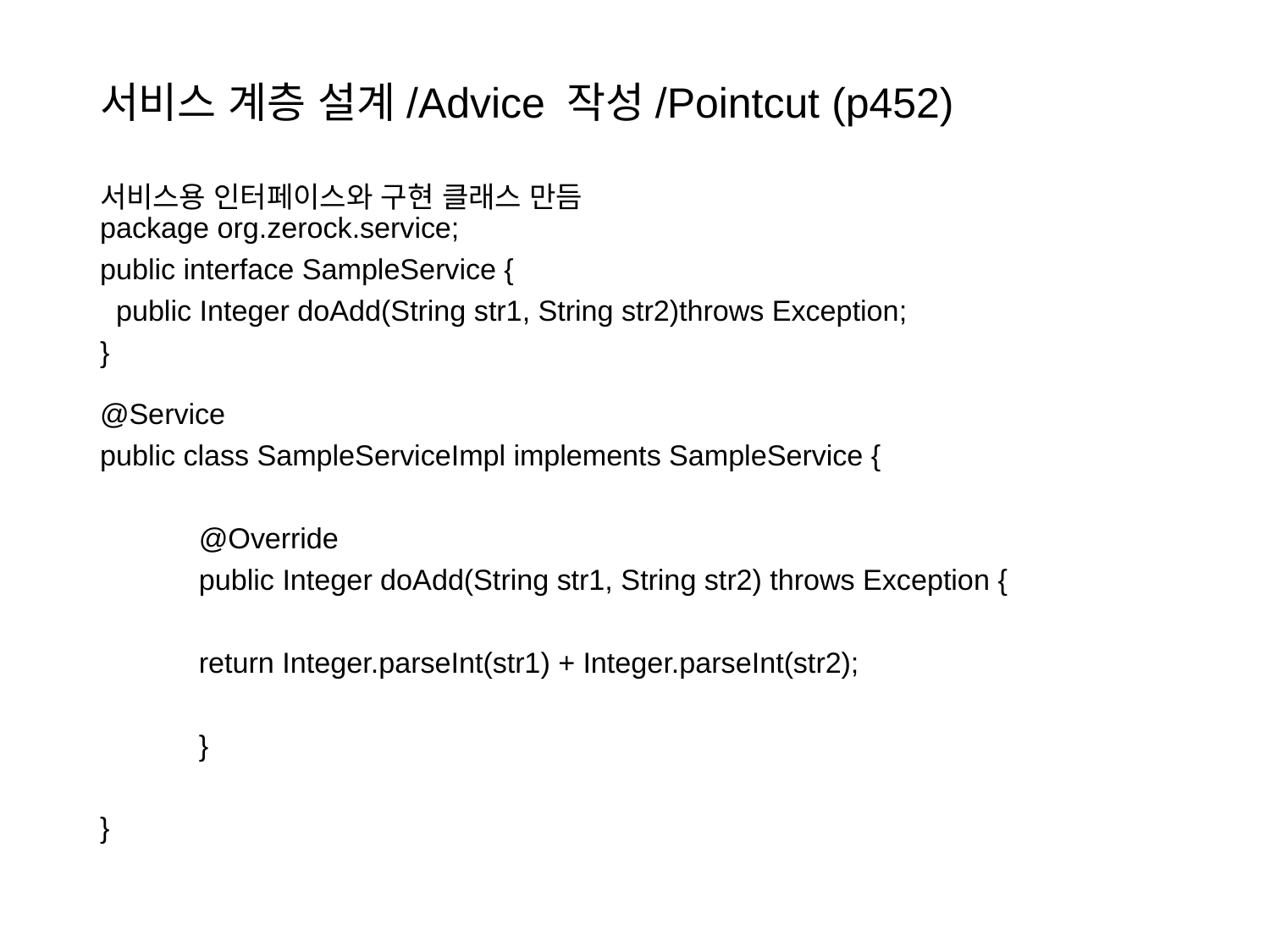

# 서비스 계층 설계/Advice 작성/Pointcut (p452)
서비스용 인터페이스와 구현 클래스 만듬
package org.zerock.service;
public interface SampleService {
  public Integer doAdd(String str1, String str2)throws Exception;
}
@Service
public class SampleServiceImpl implements SampleService {

	@Override
	public Integer doAdd(String str1, String str2) throws Exception {

		return Integer.parseInt(str1) + Integer.parseInt(str2);

	}

}